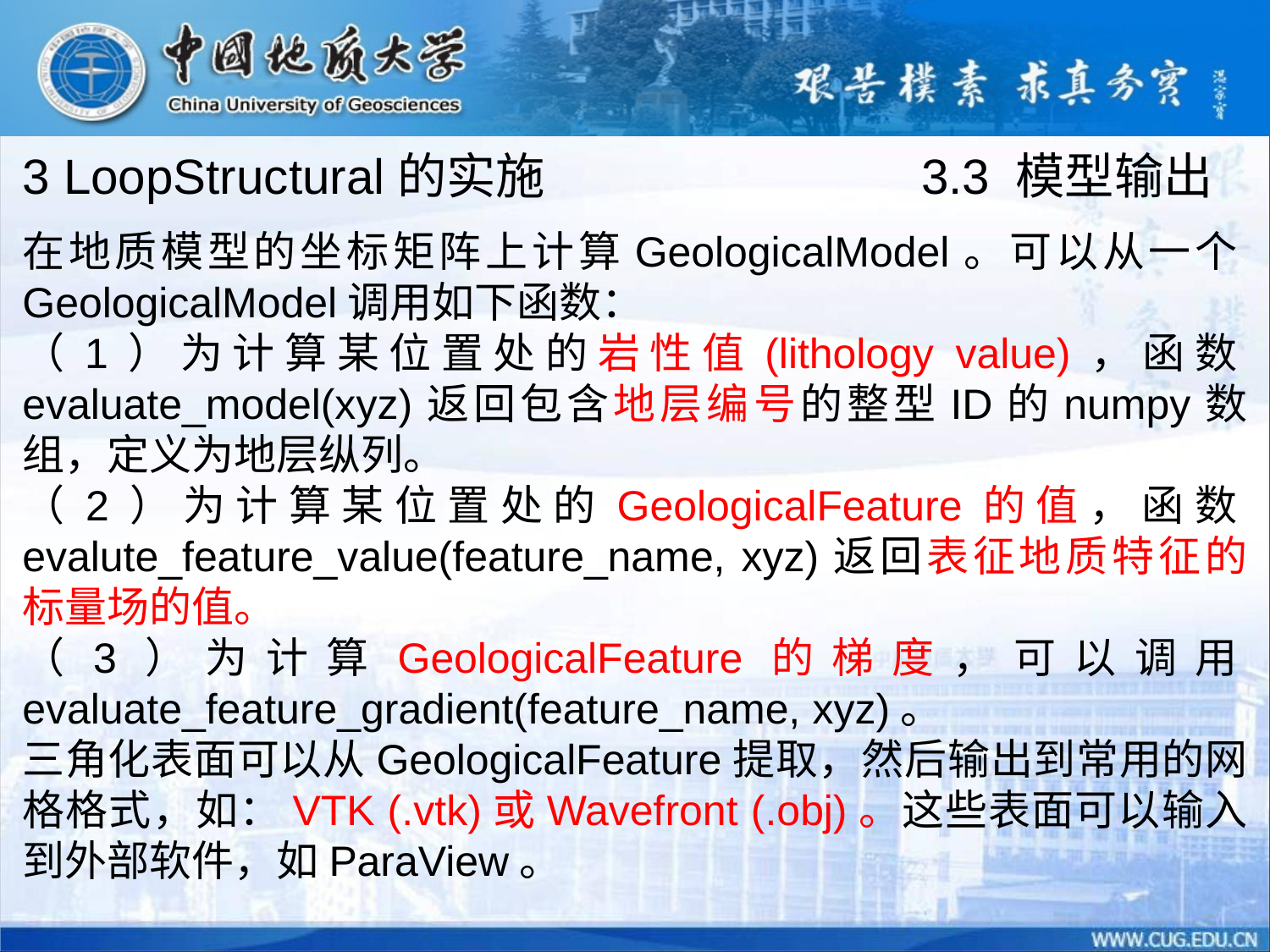

3 LoopStructural的实施
3.3 模型输出
在地质模型的坐标矩阵上计算GeologicalModel。可以从一个GeologicalModel调用如下函数：
（1）为计算某位置处的岩性值(lithology value)，函数evaluate_model(xyz)返回包含地层编号的整型ID的numpy数组，定义为地层纵列。
（2）为计算某位置处的GeologicalFeature的值，函数evalute_feature_value(feature_name, xyz)返回表征地质特征的标量场的值。
（3）为计算GeologicalFeature的梯度，可以调用evaluate_feature_gradient(feature_name, xyz)。
三角化表面可以从GeologicalFeature提取，然后输出到常用的网格格式，如：VTK (.vtk)或Wavefront (.obj)。这些表面可以输入到外部软件，如ParaView。